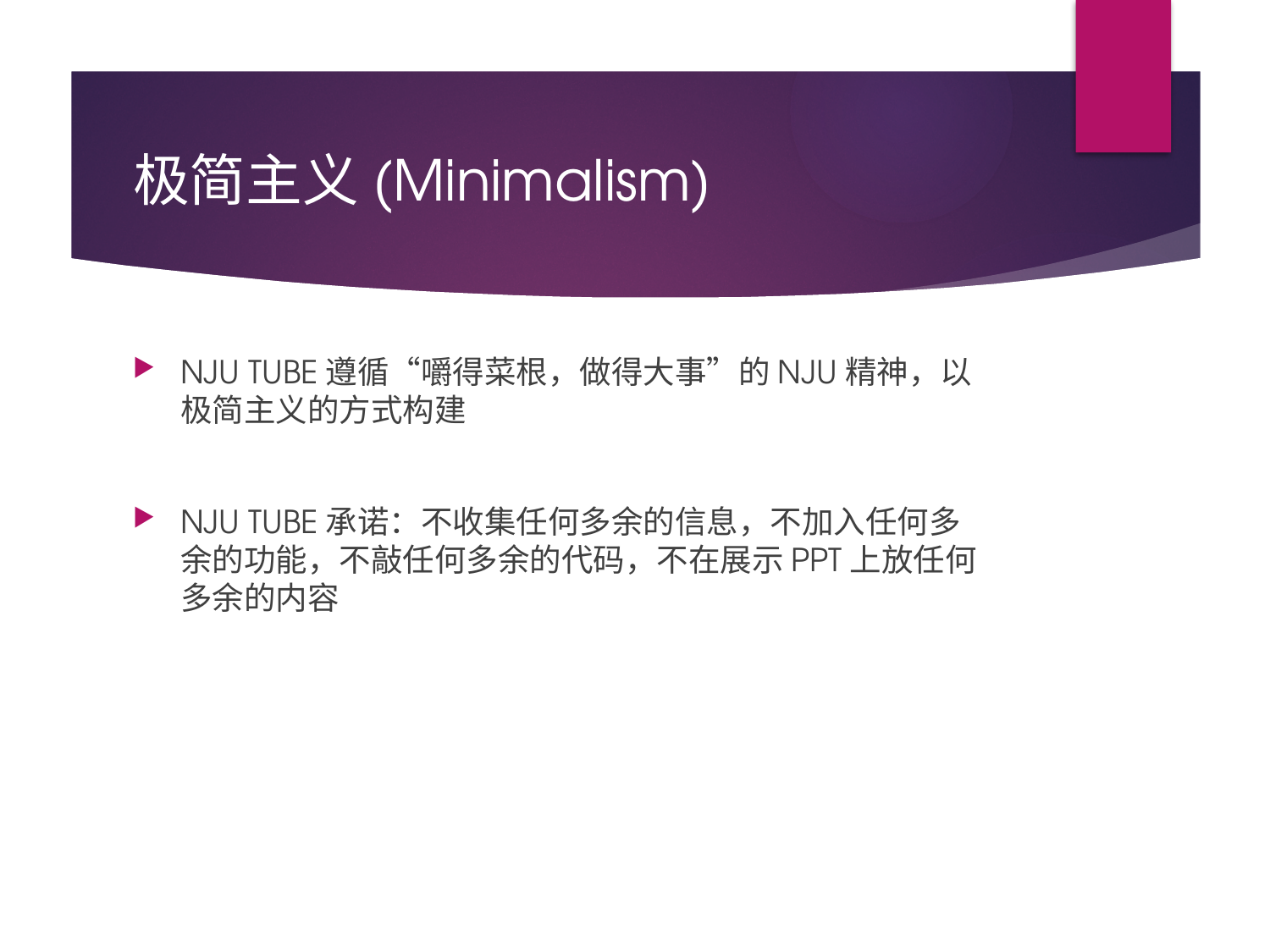

# 极简主义(Minimalism)
NJU TUBE遵循“嚼得菜根，做得大事”的NJU精神，以极简主义的方式构建

NJU TUBE承诺：不收集任何多余的信息，不加入任何多余的功能，不敲任何多余的代码，不在展示PPT上放任何多余的内容